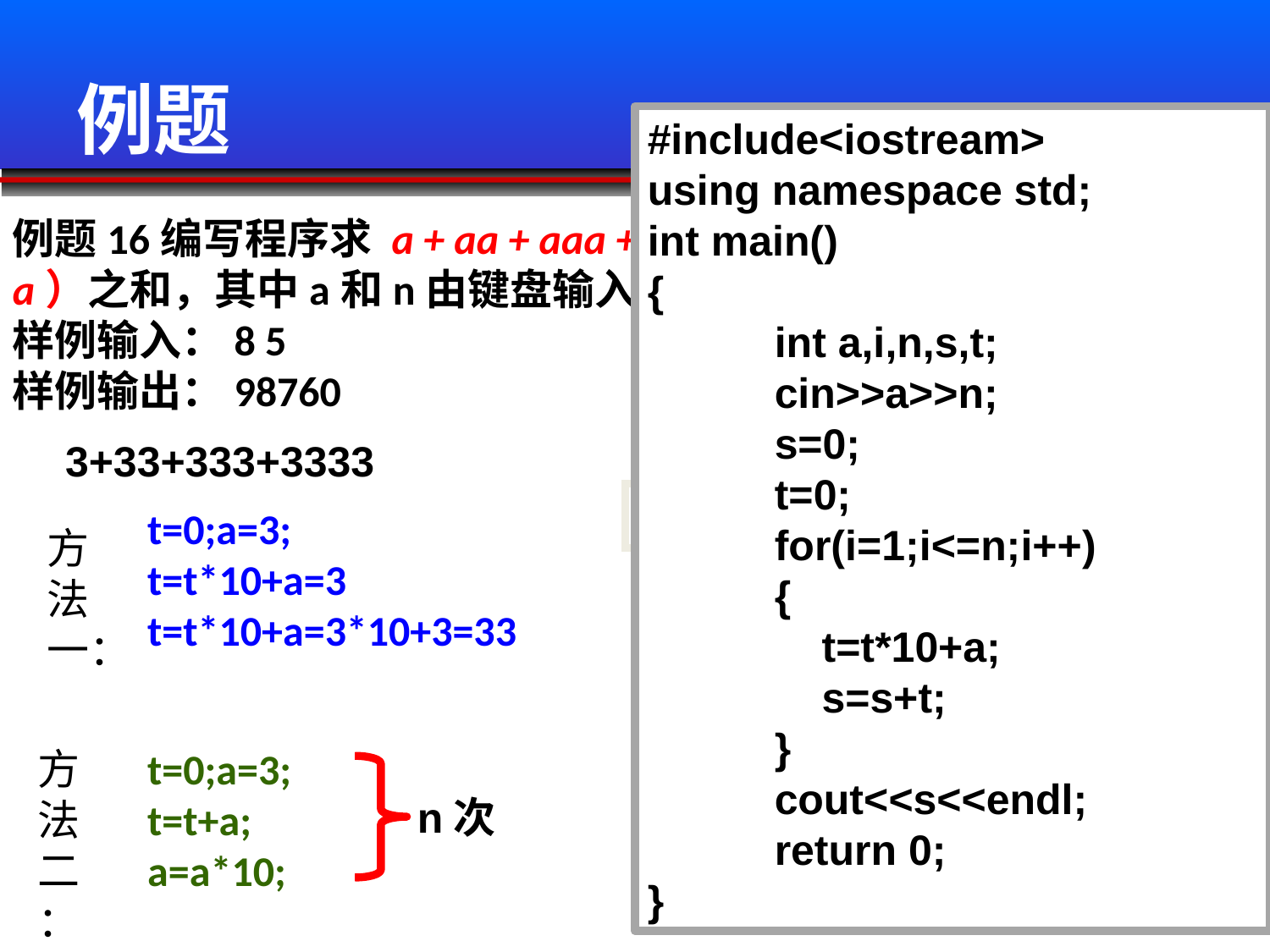

# 例题
#include<iostream>
using namespace std;
int main()
{
	int a,i,n,s,t;
	cin>>a>>n;
	s=0;
	t=0;
	for(i=1;i<=n;i++)
	{
	    t=t*10+a;
	    s=s+t;
	}
	cout<<s<<endl;
	return 0;
}
例题16编写程序求 a + aa + aaa + aaaa +…+ aaa…a（n个a）之和，其中a和n由键盘输入。
样例输入：8 5 
样例输出：98760
3+33+333+3333

t=0;a=3;
t=t*10+a=3
t=t*10+a=3*10+3=33
方法一：
方法二：
t=0;a=3;
t=t+a;
a=a*10;

n次